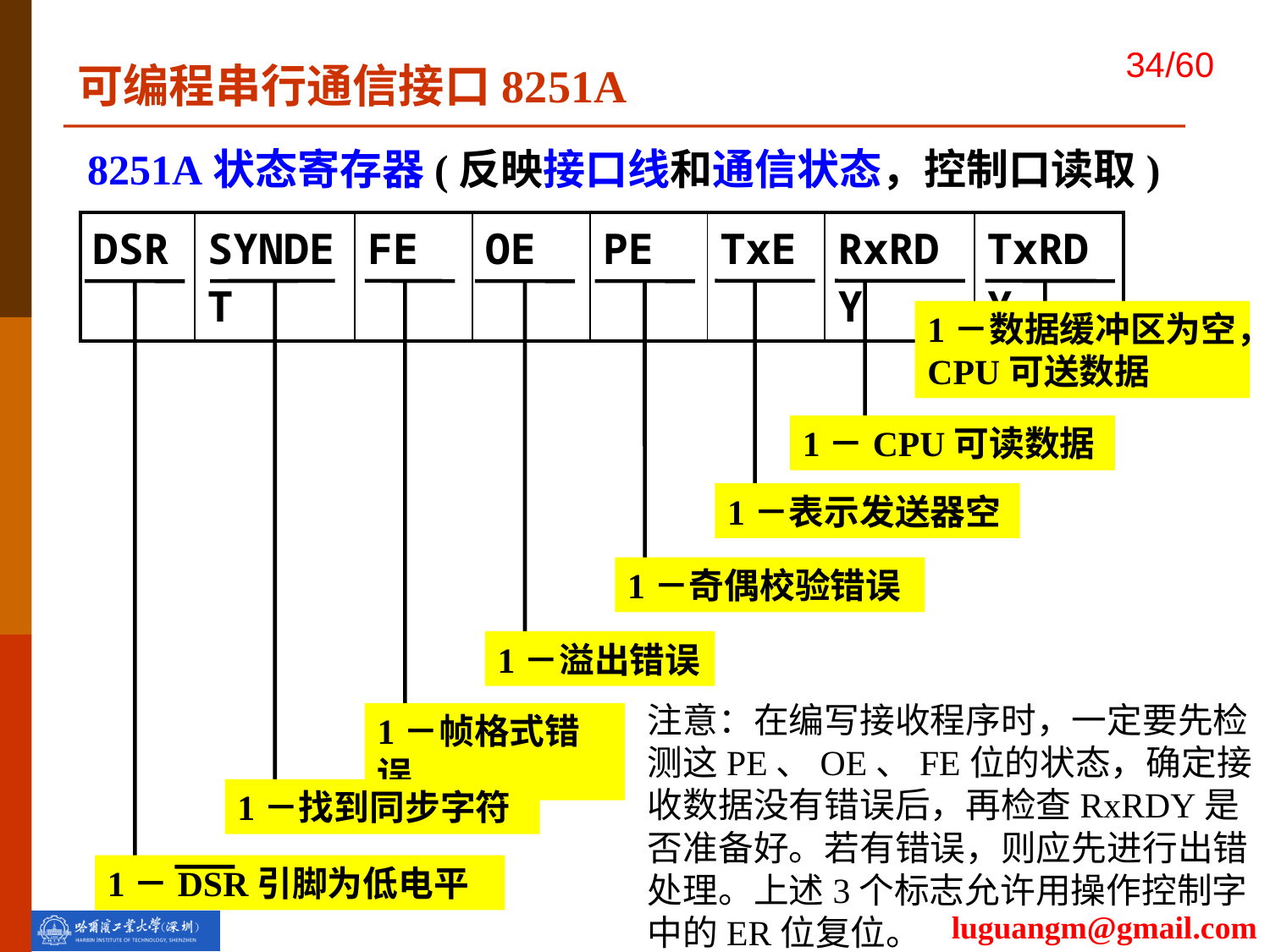

可编程串行通信接口8251A
8251A状态寄存器(反映接口线和通信状态，控制口读取)
| DSR | SYNDET | FE | OE | PE | TxE | RxRDY | TxRDY |
| --- | --- | --- | --- | --- | --- | --- | --- |

1－数据缓冲区为空，CPU可送数据
1－CPU可读数据
1－表示发送器空
1－奇偶校验错误
1－溢出错误
注意：在编写接收程序时，一定要先检测这PE、OE、FE位的状态，确定接收数据没有错误后，再检查RxRDY是否准备好。若有错误，则应先进行出错处理。上述3个标志允许用操作控制字中的ER位复位。
1－帧格式错误
1－找到同步字符
1－DSR引脚为低电平